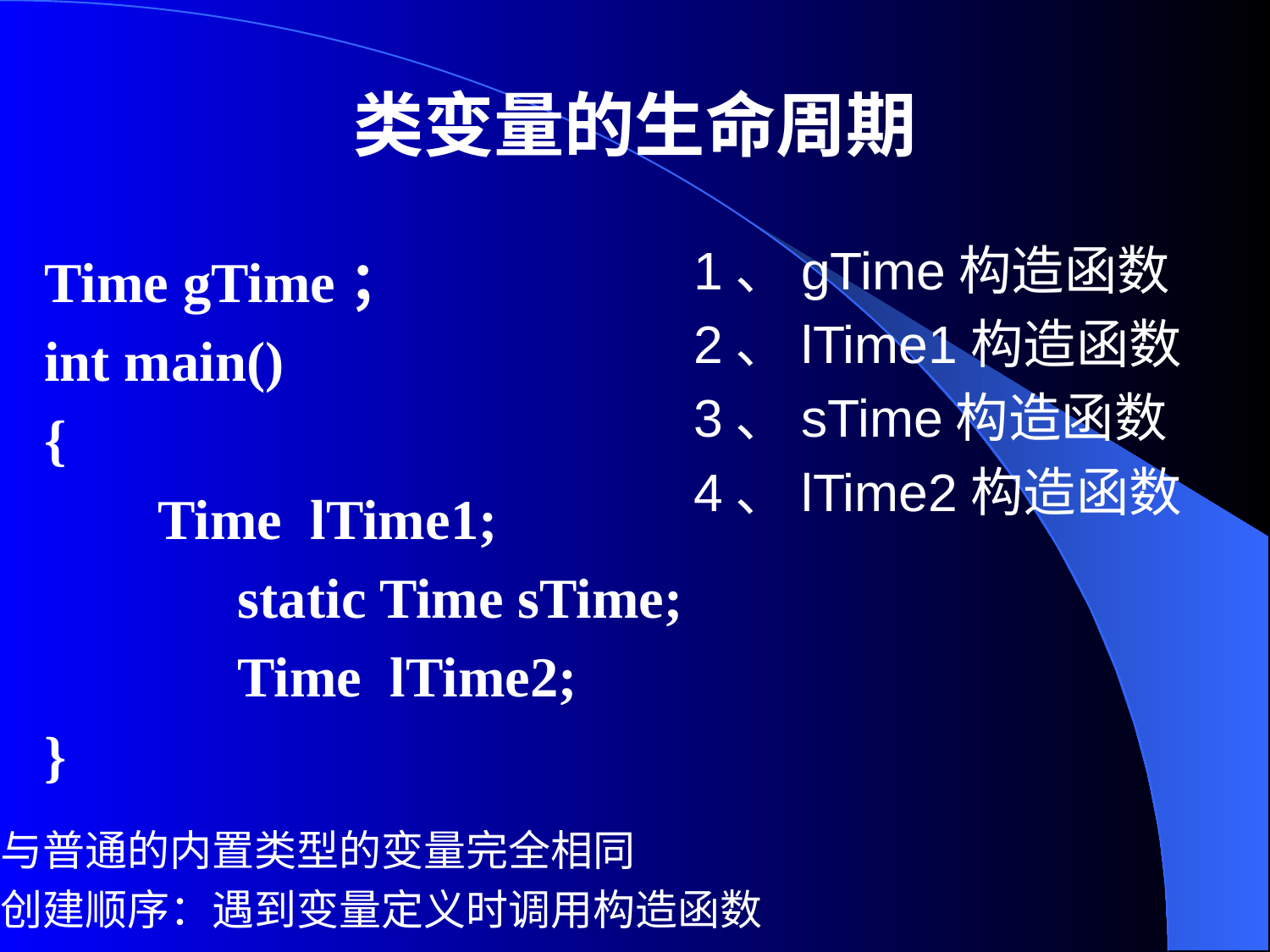

# 类变量的生命周期
1、gTime构造函数
2、lTime1构造函数
3、sTime构造函数
4、lTime2构造函数

Time gTime；
int main()
{
        Time  lTime1;
		static Time sTime;
		Time  lTime2;
}
与普通的内置类型的变量完全相同
创建顺序：遇到变量定义时调用构造函数